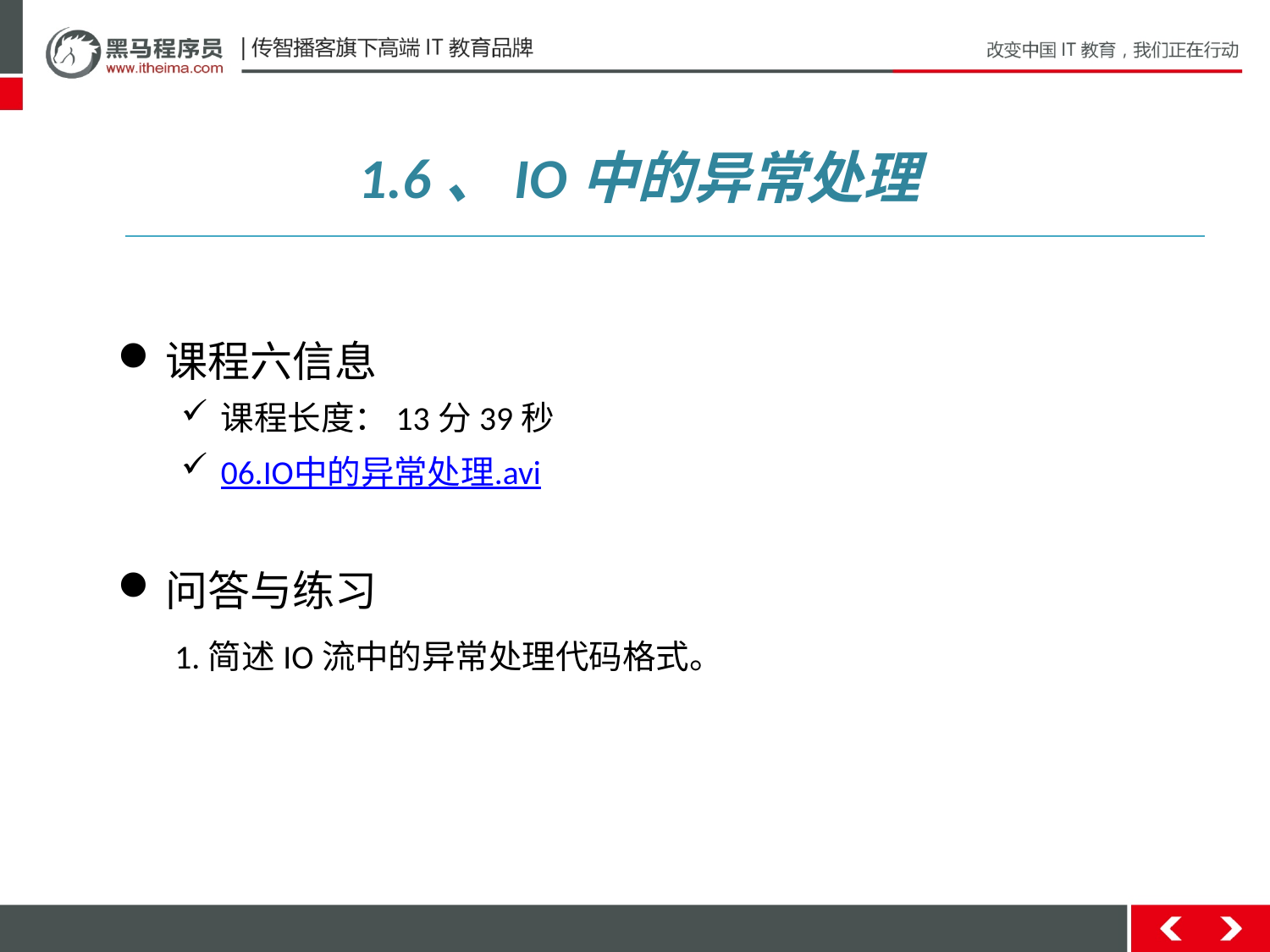

1.6、IO中的异常处理

课程六信息
课程长度：13分39秒
06.IO中的异常处理.avi

问答与练习
      1.简述IO流中的异常处理代码格式。